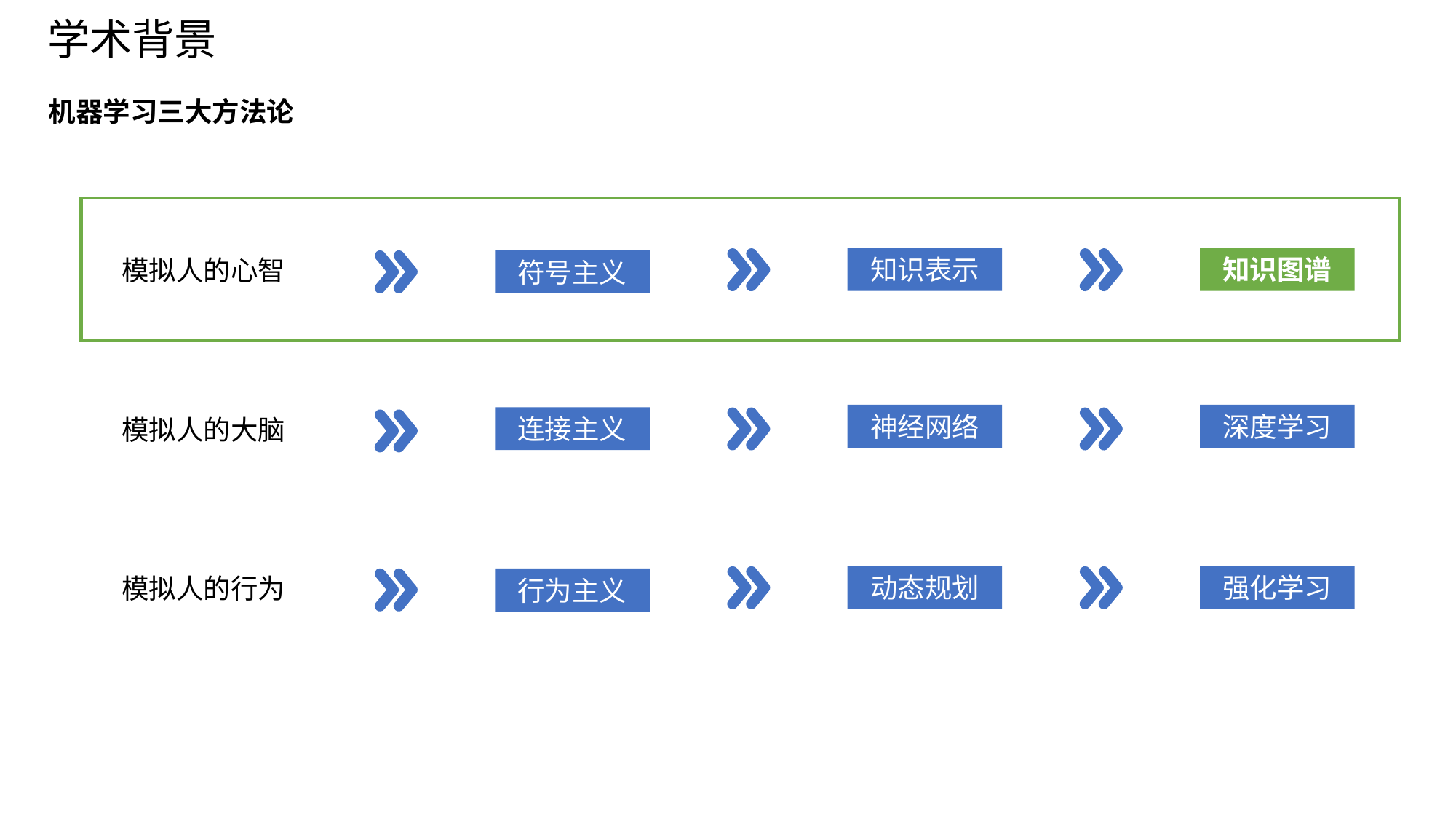

# 学术背景
机器学习三大方法论

知识表示
知识图谱
模拟人的心智

符号主义

神经网络
深度学习
模拟人的大脑
连接主义

模拟人的行为
动态规划
强化学习

行为主义